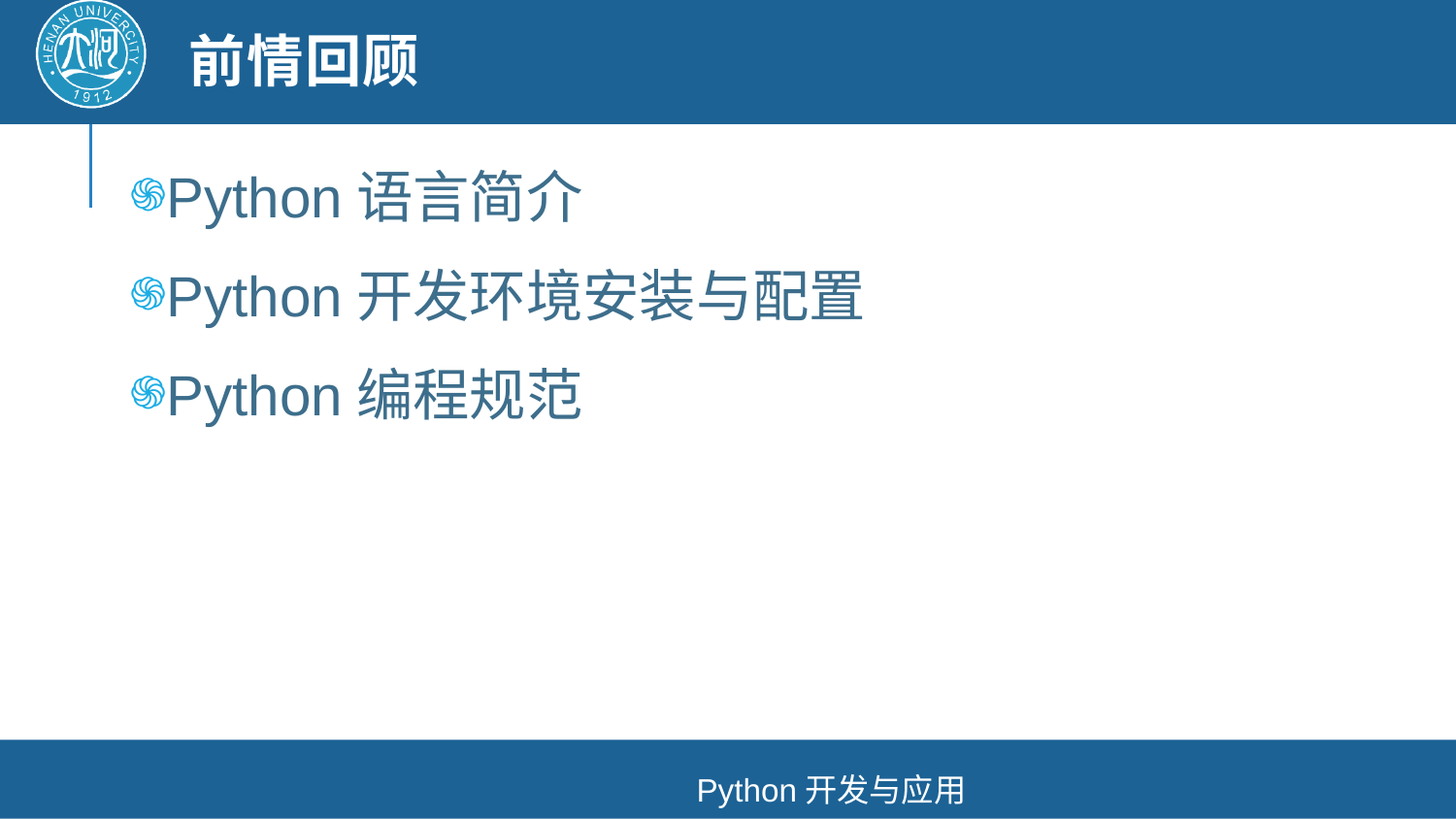

# 前情回顾
Python语言简介
Python开发环境安装与配置
Python编程规范

Python开发与应用
2